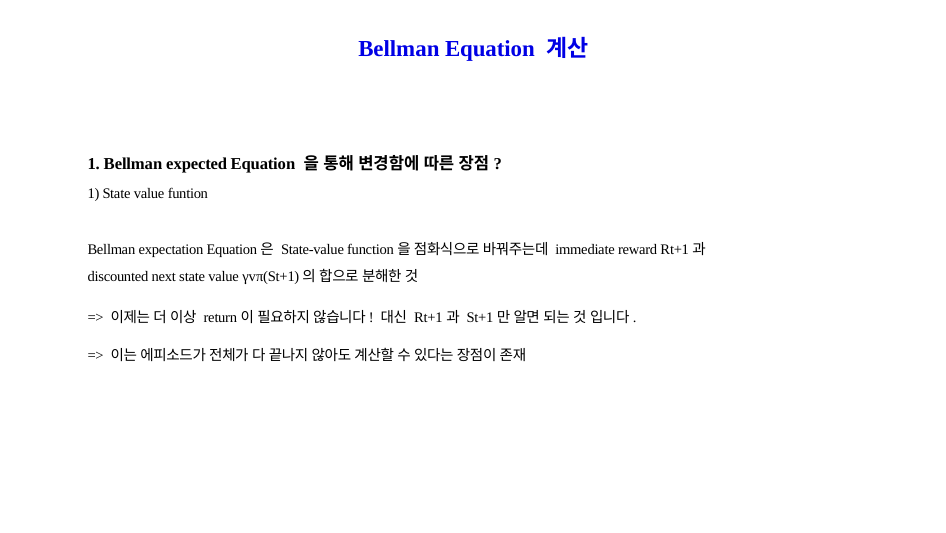

# Bellman Equation 계산
1. Bellman expected Equation 을 통해 변경함에 따른 장점?
1) State value funtion

Bellman expectation Equation은 State-value function을 점화식으로 바꿔주는데 immediate reward Rt+1과 discounted next state value γvπ(St+1)의 합으로 분해한 것

=> 이제는 더 이상 return이 필요하지 않습니다! 대신 Rt+1과 St+1만 알면 되는 것 입니다.

=> 이는 에피소드가 전체가 다 끝나지 않아도 계산할 수 있다는 장점이 존재